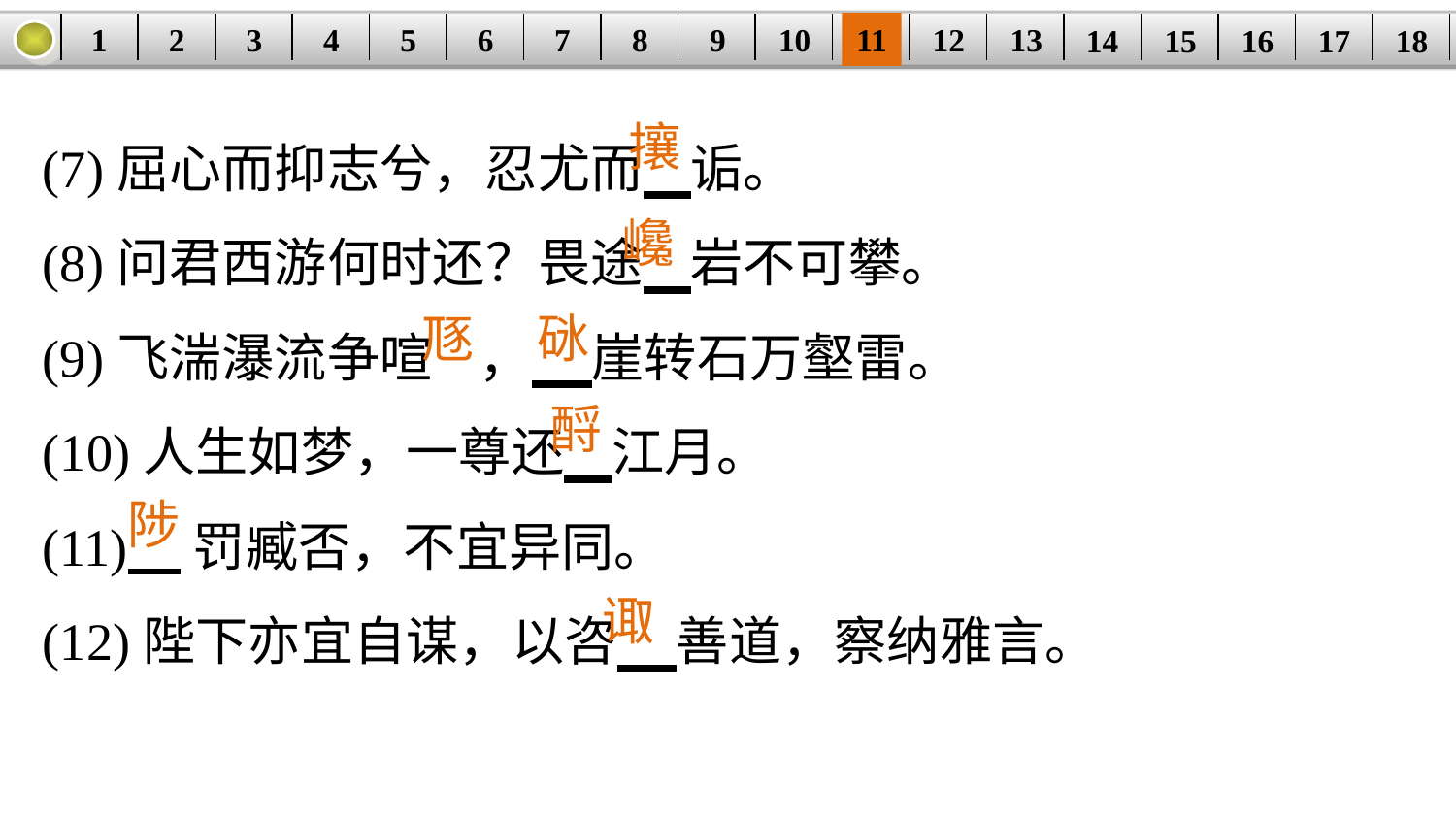

1
2
3
4
5
6
7
8
9
10
11
12
13
14
15
16
17
18
|  |  |  |  |  |  |  |  |  |  |  |  |  |  |  |  |  |  |
| --- | --- | --- | --- | --- | --- | --- | --- | --- | --- | --- | --- | --- | --- | --- | --- | --- | --- |

(7)屈心而抑志兮，忍尤而    诟。
(8)问君西游何时还？畏途    岩不可攀。
(9)飞湍瀑流争喧	，     崖转石万壑雷。
(10)人生如梦，一尊还    江月。
(11)    罚臧否，不宜异同。
(12)陛下亦宜自谋，以咨     善道，察纳雅言。
攘
巉
豗
砯
酹
陟
诹